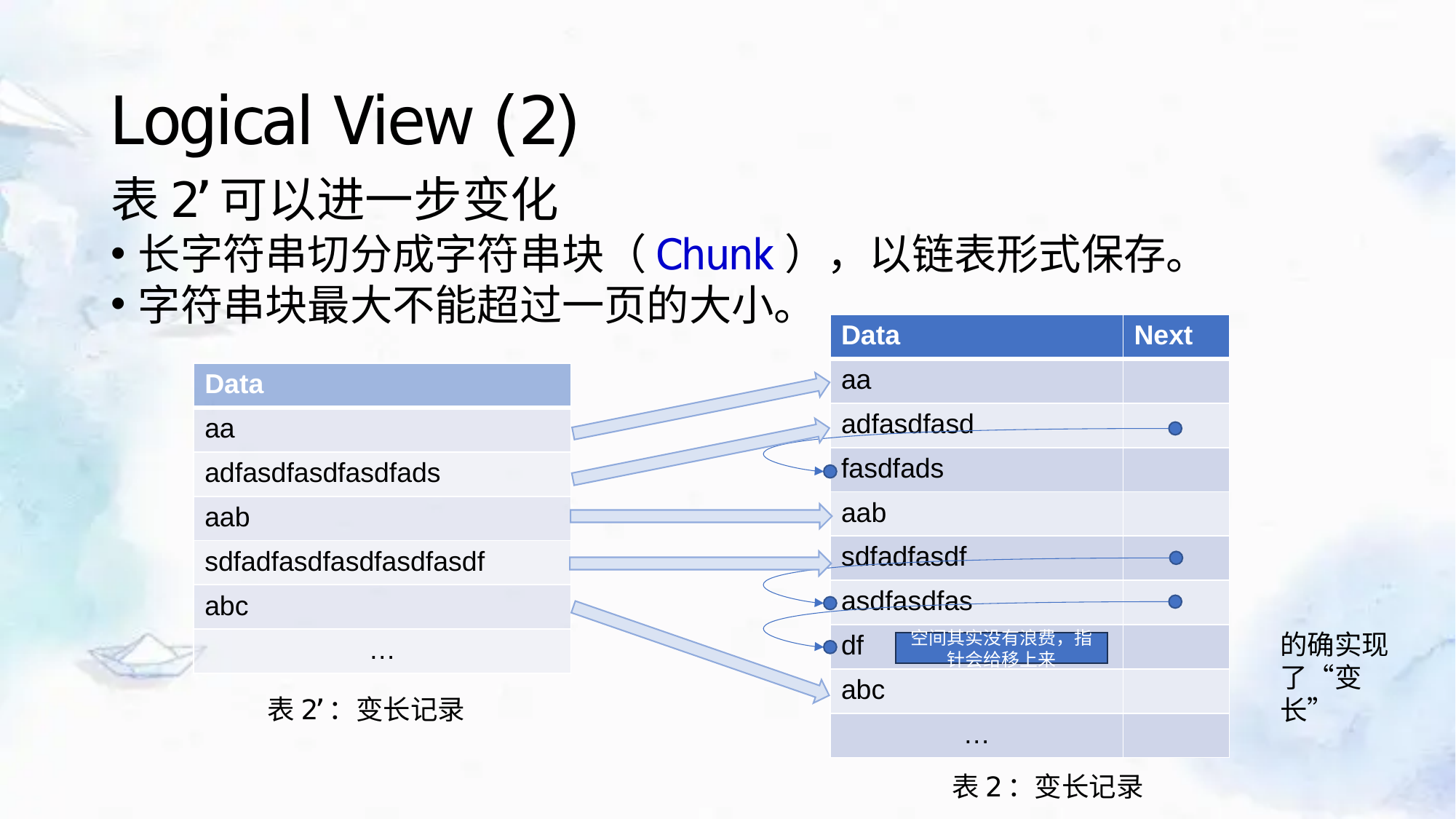

# Logical View (2)
表2’可以进一步变化
长字符串切分成字符串块（Chunk），以链表形式保存。
字符串块最大不能超过一页的大小。
| Data | Next |
| --- | --- |
| aa |  |
| adfasdfasd |  |
| fasdfads |  |
| aab |  |
| sdfadfasdf |  |
| asdfasdfas |  |
| df |  |
| abc |  |
| … |  |
| Data |
| --- |
| aa |
| adfasdfasdfasdfads |
| aab |
| sdfadfasdfasdfasdfasdf |
| abc |
| … |

的确实现了“变长”
空间其实没有浪费，指针会给移上来

表2’：变长记录
表2：变长记录